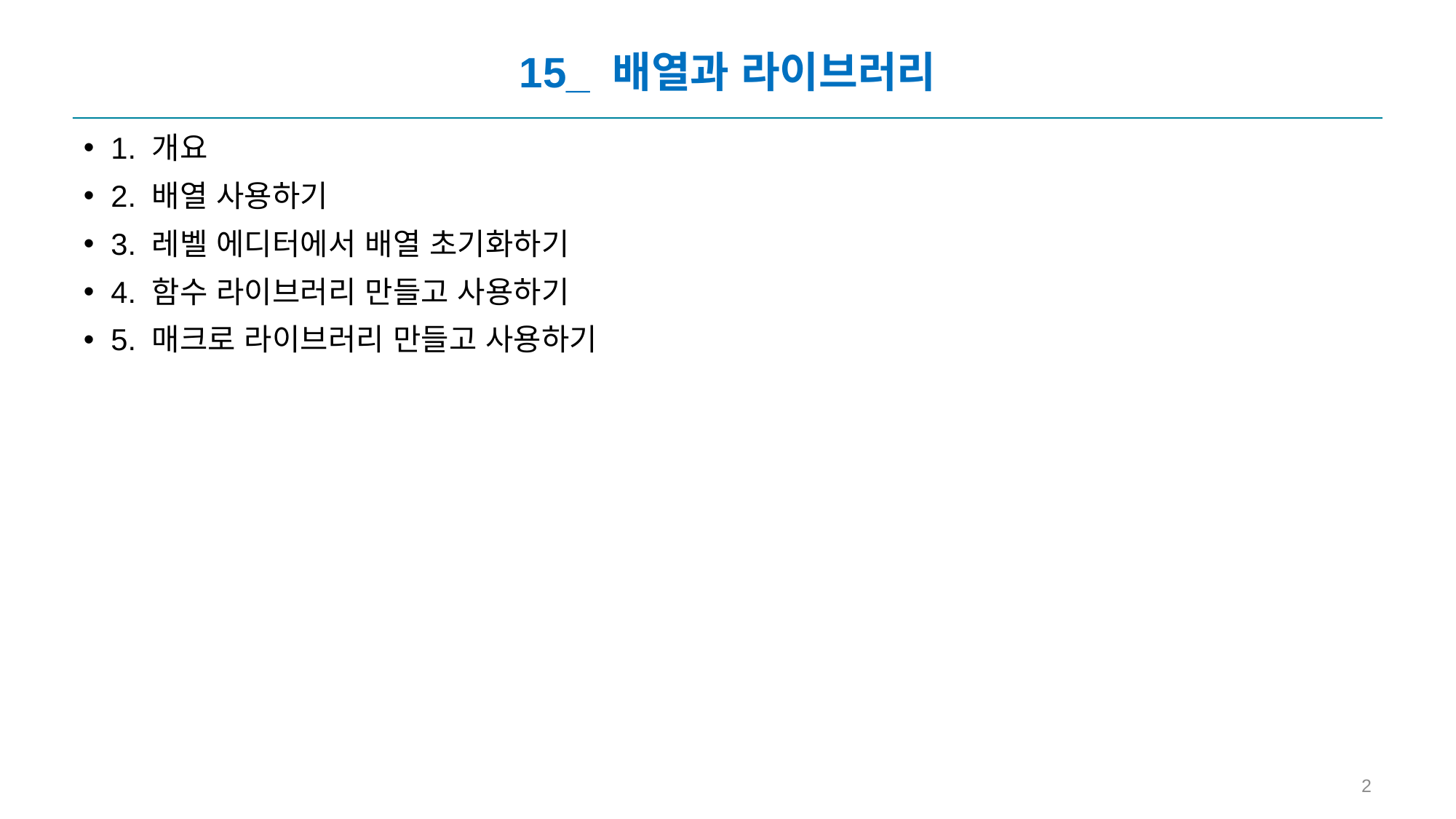

# 15_ 배열과 라이브러리
1. 개요
2. 배열 사용하기
3. 레벨 에디터에서 배열 초기화하기
4. 함수 라이브러리 만들고 사용하기
5. 매크로 라이브러리 만들고 사용하기

2